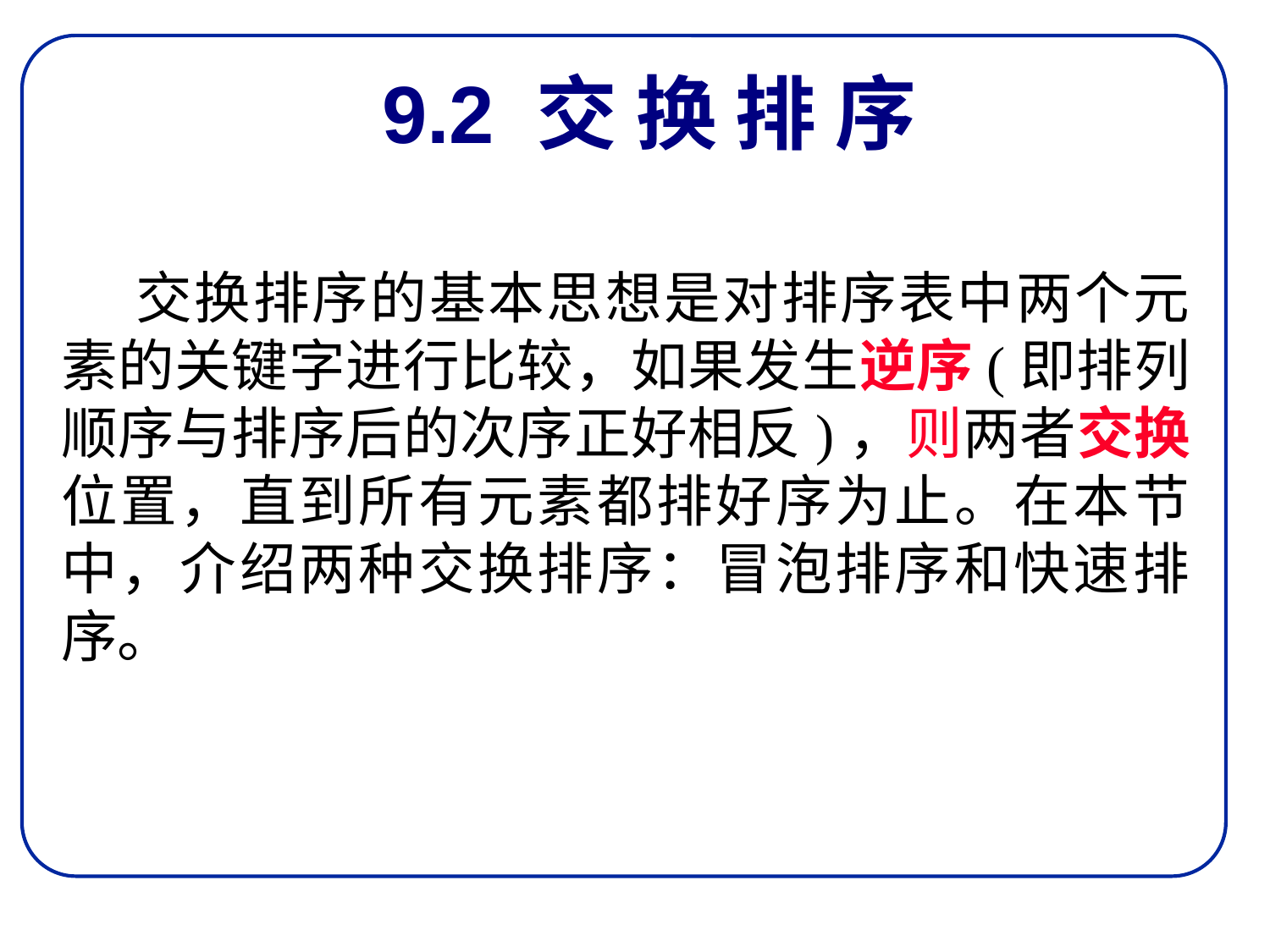

# 9.2 交 换 排 序
    交换排序的基本思想是对排序表中两个元素的关键字进行比较，如果发生逆序(即排列顺序与排序后的次序正好相反)，则两者交换位置，直到所有元素都排好序为止。在本节中，介绍两种交换排序：冒泡排序和快速排序。